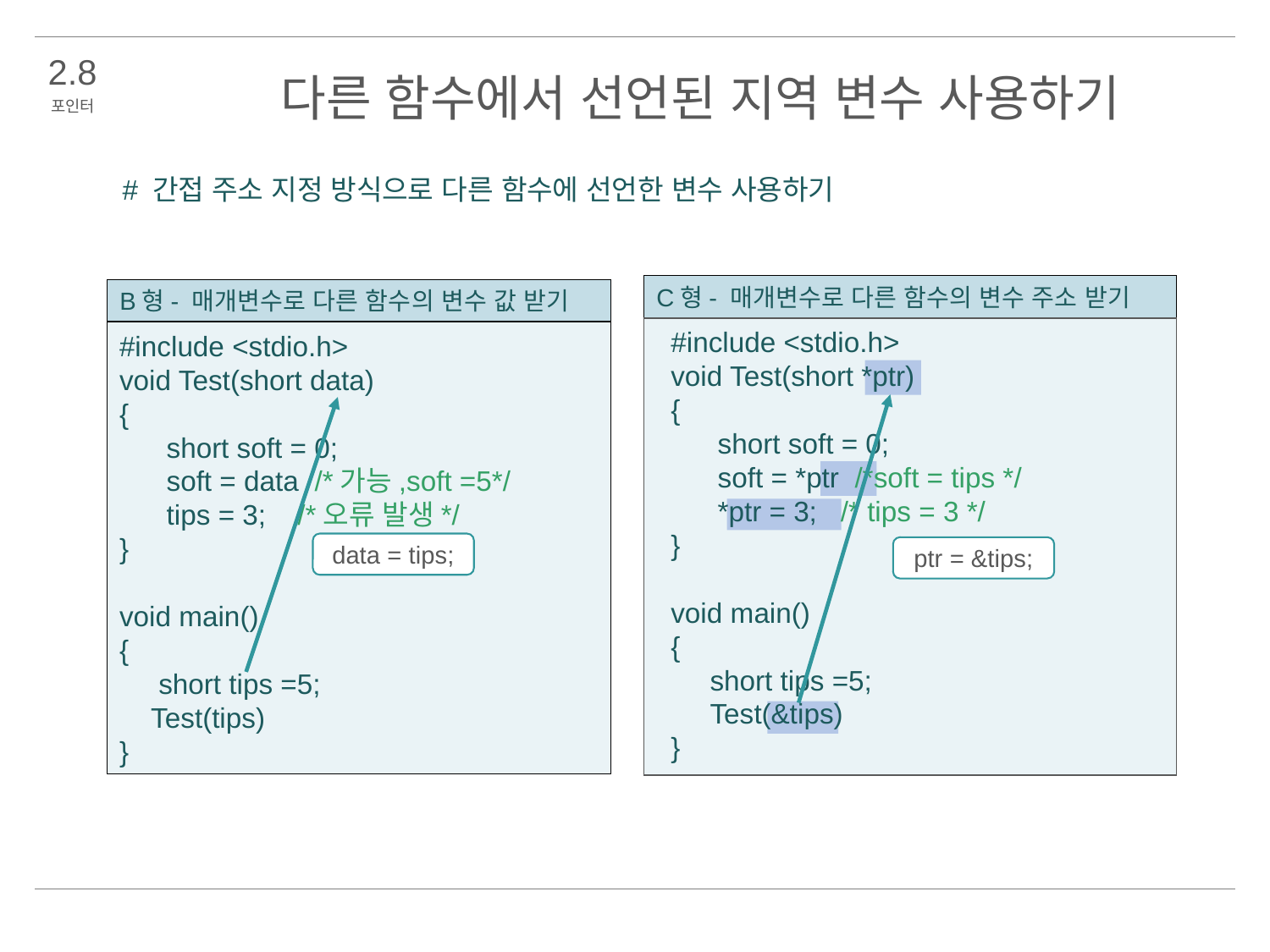

2.8
다른 함수에서 선언된 지역 변수 사용하기
포인터
# 간접 주소 지정 방식으로 다른 함수에 선언한 변수 사용하기
C형- 매개변수로 다른 함수의 변수 주소 받기
B형- 매개변수로 다른 함수의 변수 값 받기

#include <stdio.h>
void Test(short *ptr)
{
      short soft = 0;
      soft = *ptr  /*soft = tips */
      *ptr = 3;   /* tips = 3 */
}

void main()
{
     short tips =5;
     Test(&tips)
}
#include <stdio.h>
void Test(short data)
{
      short soft = 0;
      soft = data  /*가능,soft =5*/
      tips = 3;    /*오류 발생*/
}

void main()
{
     short tips =5;
    Test(tips)
}

data = tips;
ptr = &tips;